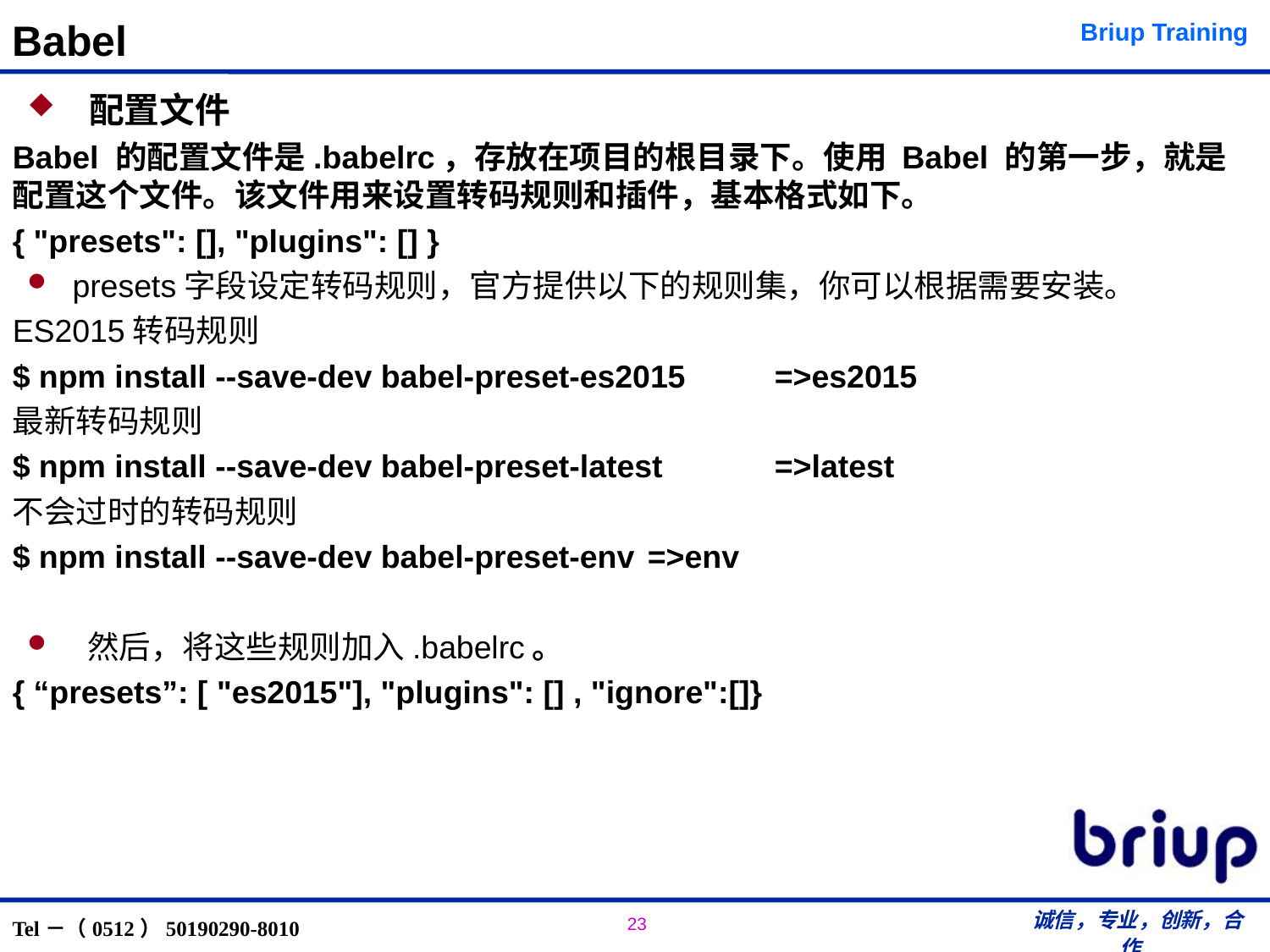

# Babel
 配置文件
Babel 的配置文件是.babelrc，存放在项目的根目录下。使用 Babel 的第一步，就是配置这个文件。该文件用来设置转码规则和插件，基本格式如下。
{ "presets": [], "plugins": [] }
presets字段设定转码规则，官方提供以下的规则集，你可以根据需要安装。
ES2015转码规则
$ npm install --save-dev babel-preset-es2015	=>es2015
最新转码规则
$ npm install --save-dev babel-preset-latest 	=>latest
不会过时的转码规则
$ npm install --save-dev babel-preset-env	=>env

 然后，将这些规则加入.babelrc。
{ “presets”: [ "es2015"], "plugins": [] , "ignore":[]}